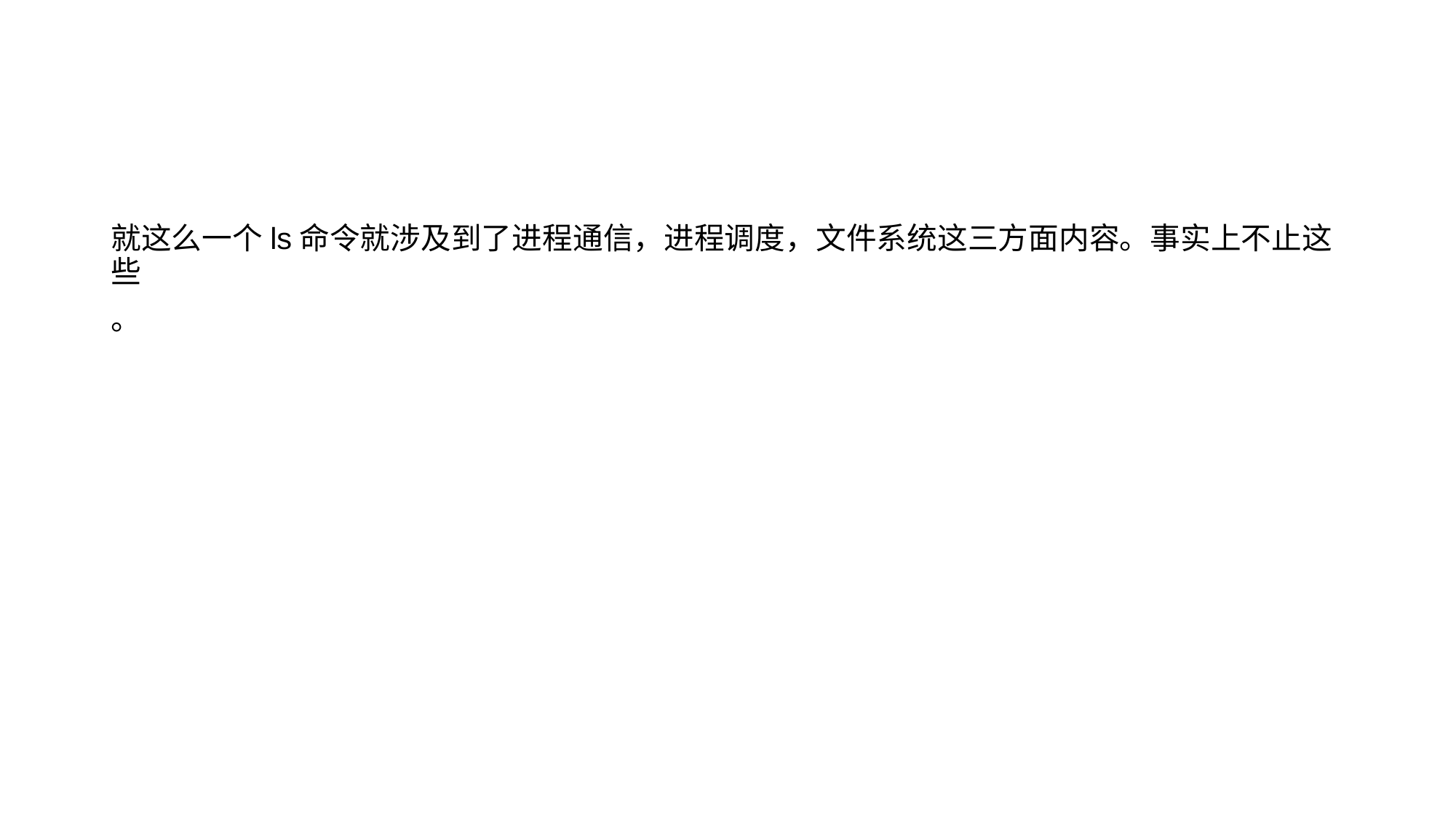

#
就这么一个ls命令就涉及到了进程通信，进程调度，文件系统这三方面内容。事实上不止这些
。